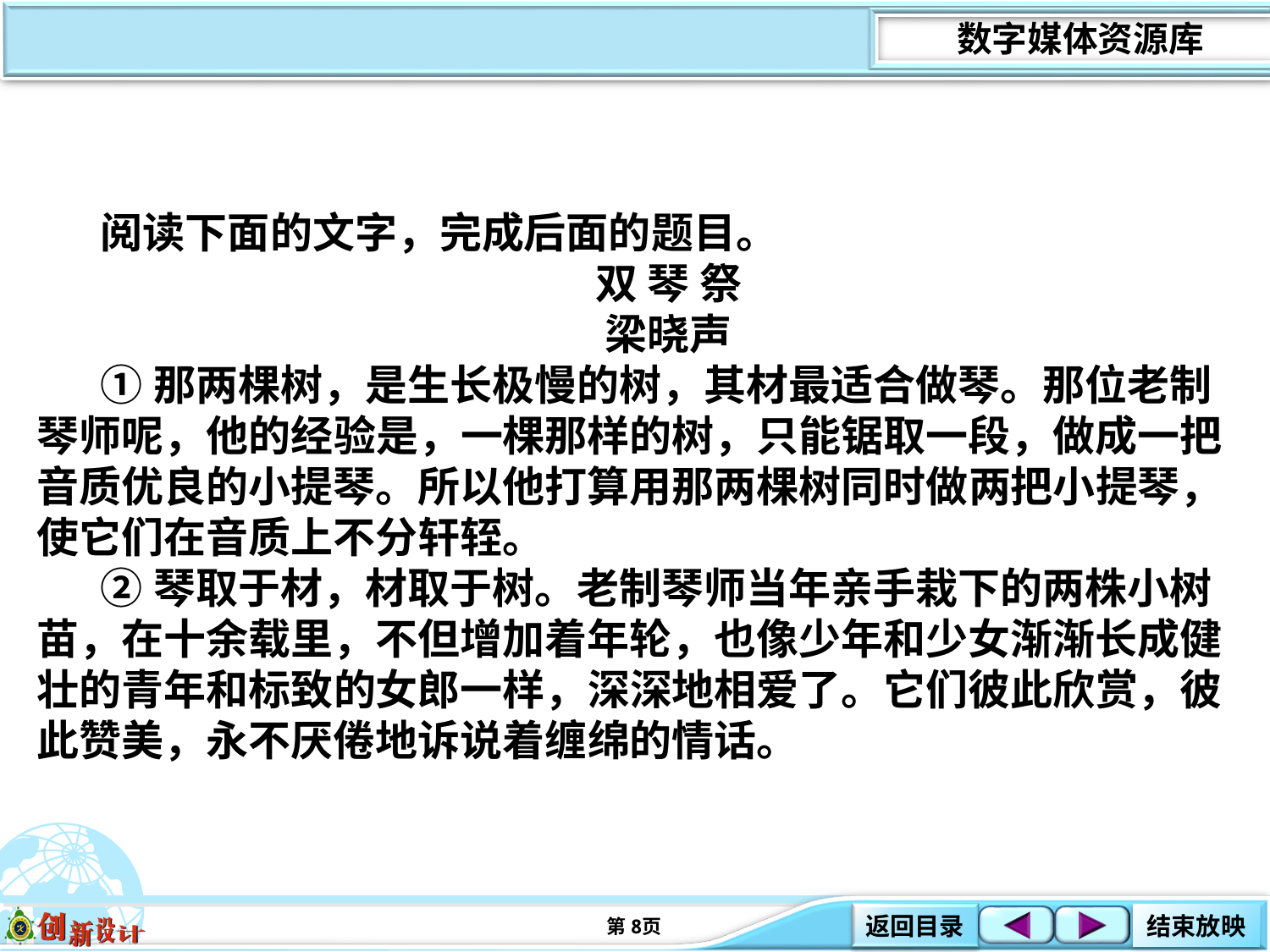

阅读下面的文字，完成后面的题目。
双 琴 祭
梁晓声
①那两棵树，是生长极慢的树，其材最适合做琴。那位老制琴师呢，他的经验是，一棵那样的树，只能锯取一段，做成一把音质优良的小提琴。所以他打算用那两棵树同时做两把小提琴，使它们在音质上不分轩轾。
②琴取于材，材取于树。老制琴师当年亲手栽下的两株小树苗，在十余载里，不但增加着年轮，也像少年和少女渐渐长成健壮的青年和标致的女郎一样，深深地相爱了。它们彼此欣赏，彼此赞美，永不厌倦地诉说着缠绵的情话。